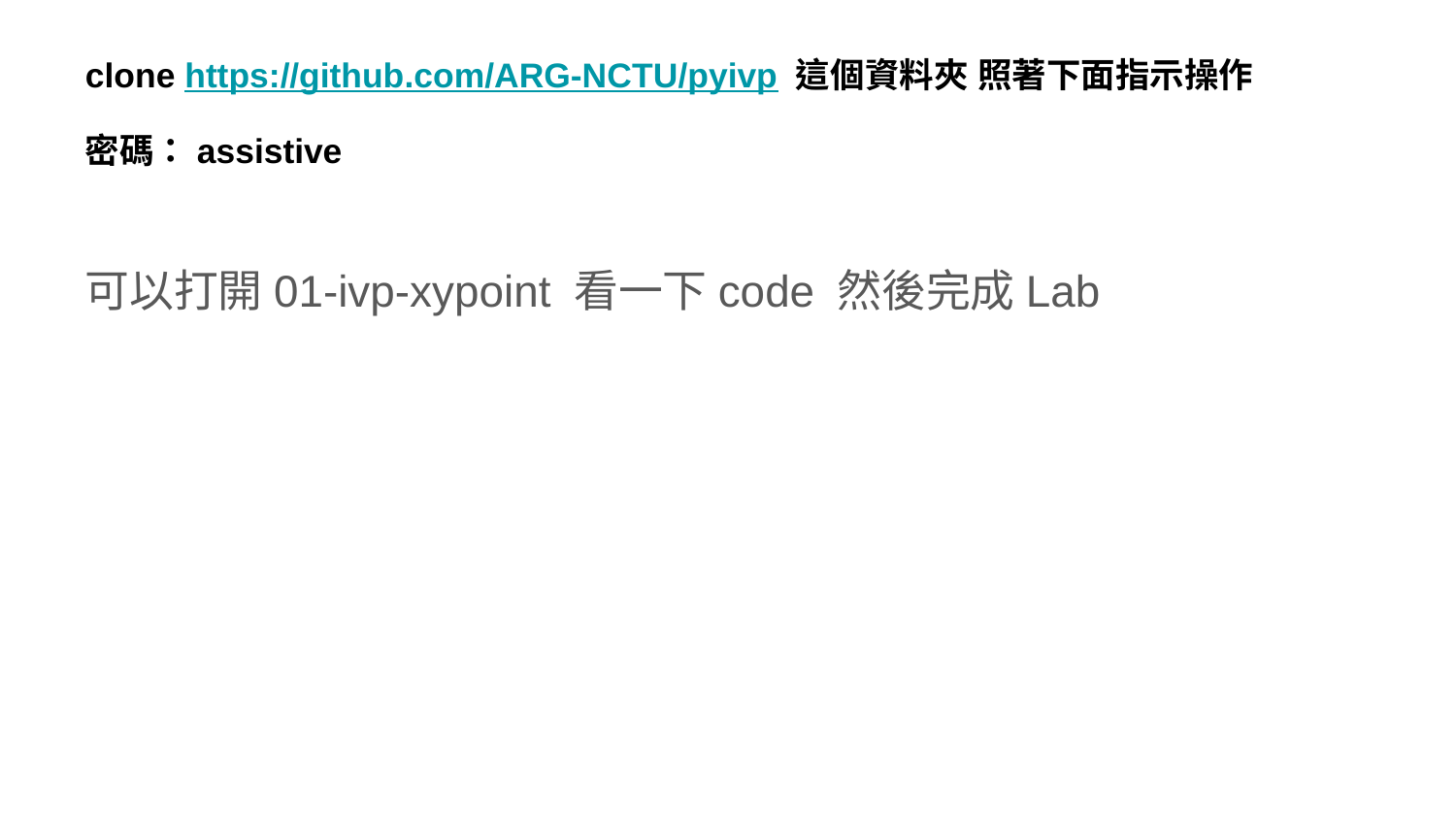

clone https://github.com/ARG-NCTU/pyivp 這個資料夾 照著下面指示操作
密碼：assistive

可以打開01-ivp-xypoint 看一下code 然後完成Lab